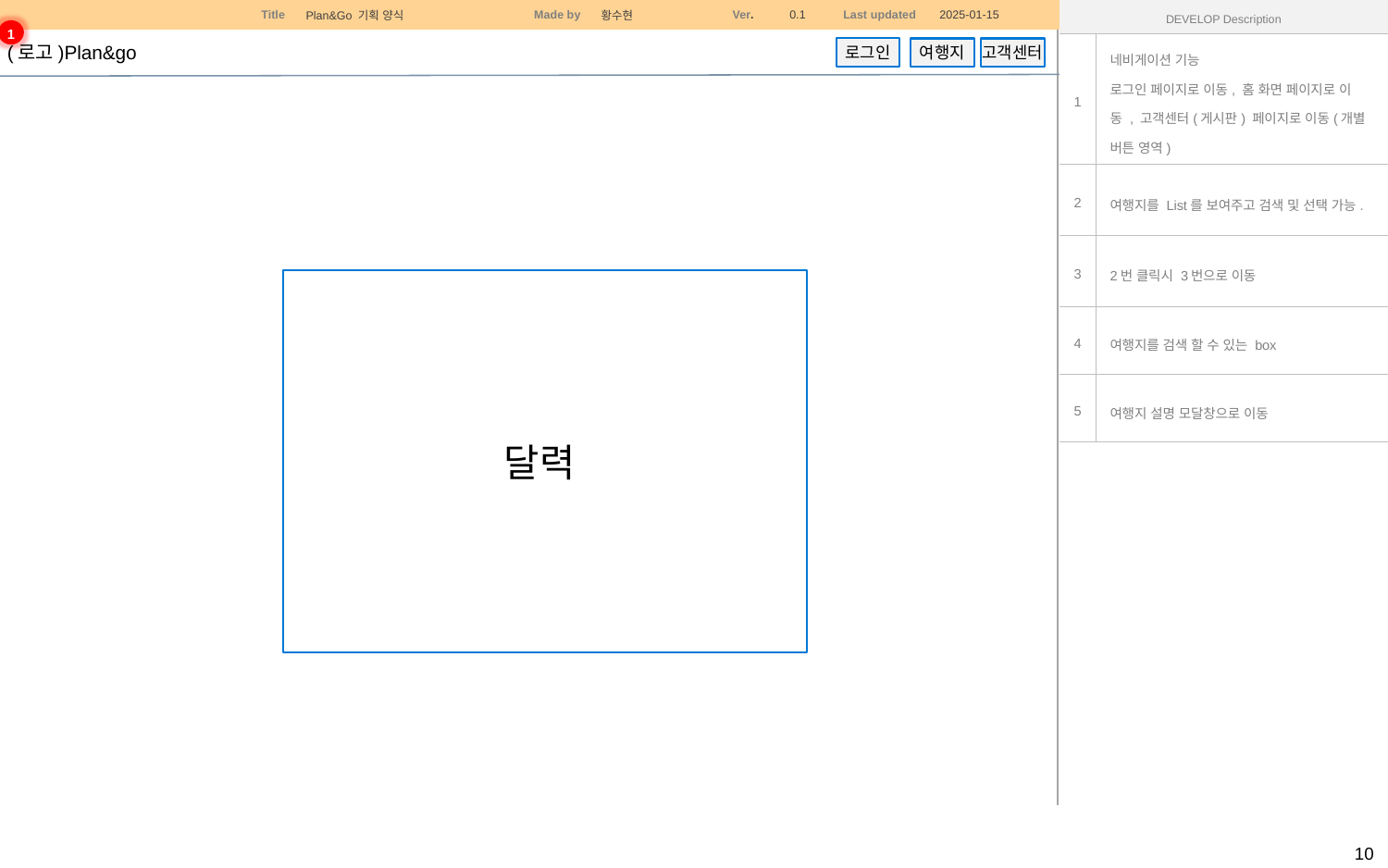

| DEVELOP Description |  |
| --- | --- |
| 1 | 네비게이션 기능 로그인 페이지로 이동, 홈 화면 페이지로 이동 , 고객센터(게시판) 페이지로 이동(개별 버튼 영역) |
| 2 | 여행지를 List를 보여주고 검색 및 선택 가능. |
| 3 | 2번 클릭시 3번으로 이동 |
| 4 | 여행지를 검색 할 수 있는 box |
| 5 | 여행지 설명 모달창으로 이동 |
1

(로고)Plan&go
로그인
여행지
고객센터
달력